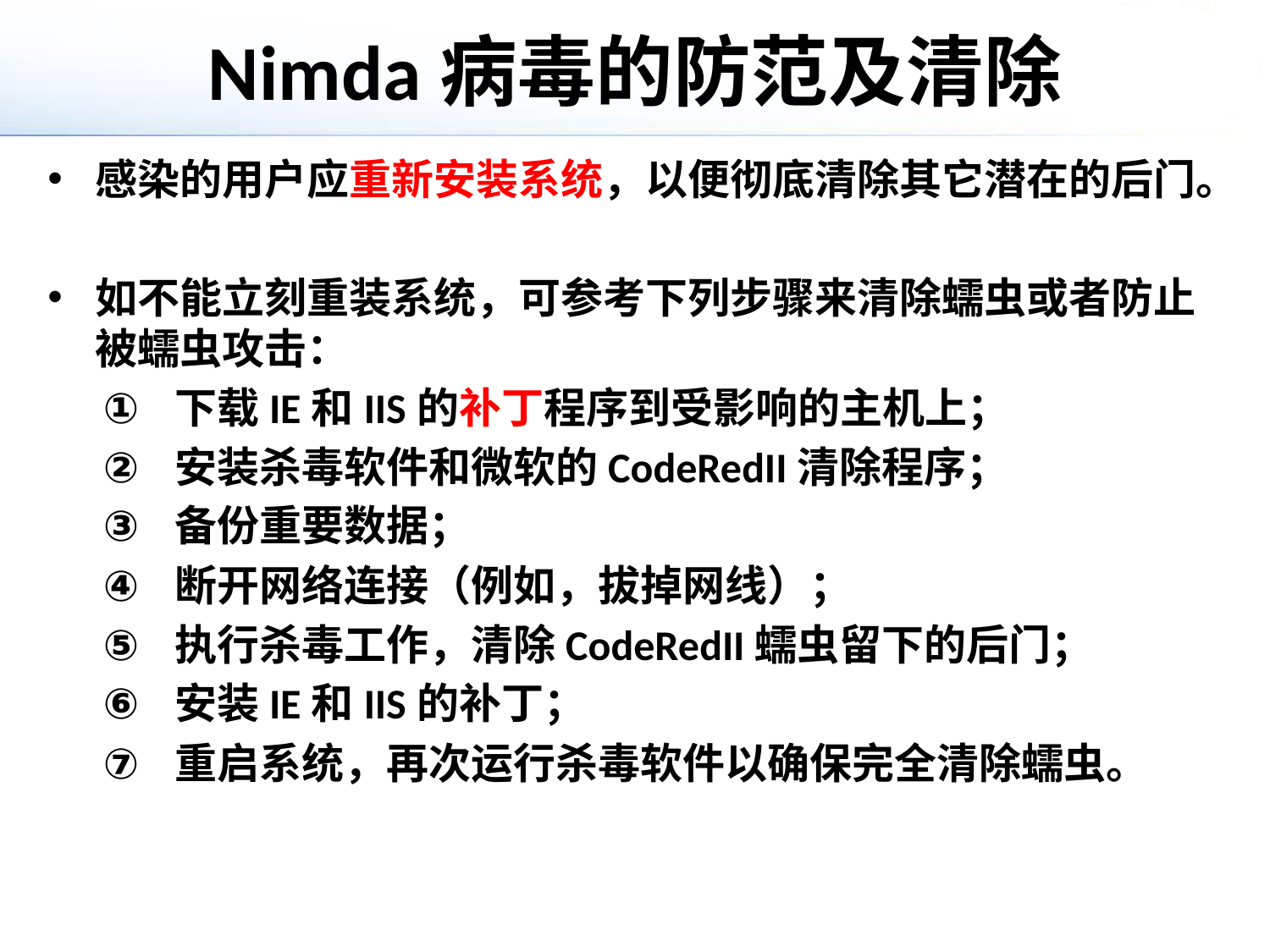

# Nimda病毒的防范及清除
感染的用户应重新安装系统，以便彻底清除其它潜在的后门。

如不能立刻重装系统，可参考下列步骤来清除蠕虫或者防止被蠕虫攻击：
下载IE和IIS的补丁程序到受影响的主机上；
安装杀毒软件和微软的CodeRedII清除程序；
备份重要数据；
断开网络连接（例如，拔掉网线）；
执行杀毒工作，清除CodeRedII蠕虫留下的后门；
安装IE和IIS的补丁；
重启系统，再次运行杀毒软件以确保完全清除蠕虫。